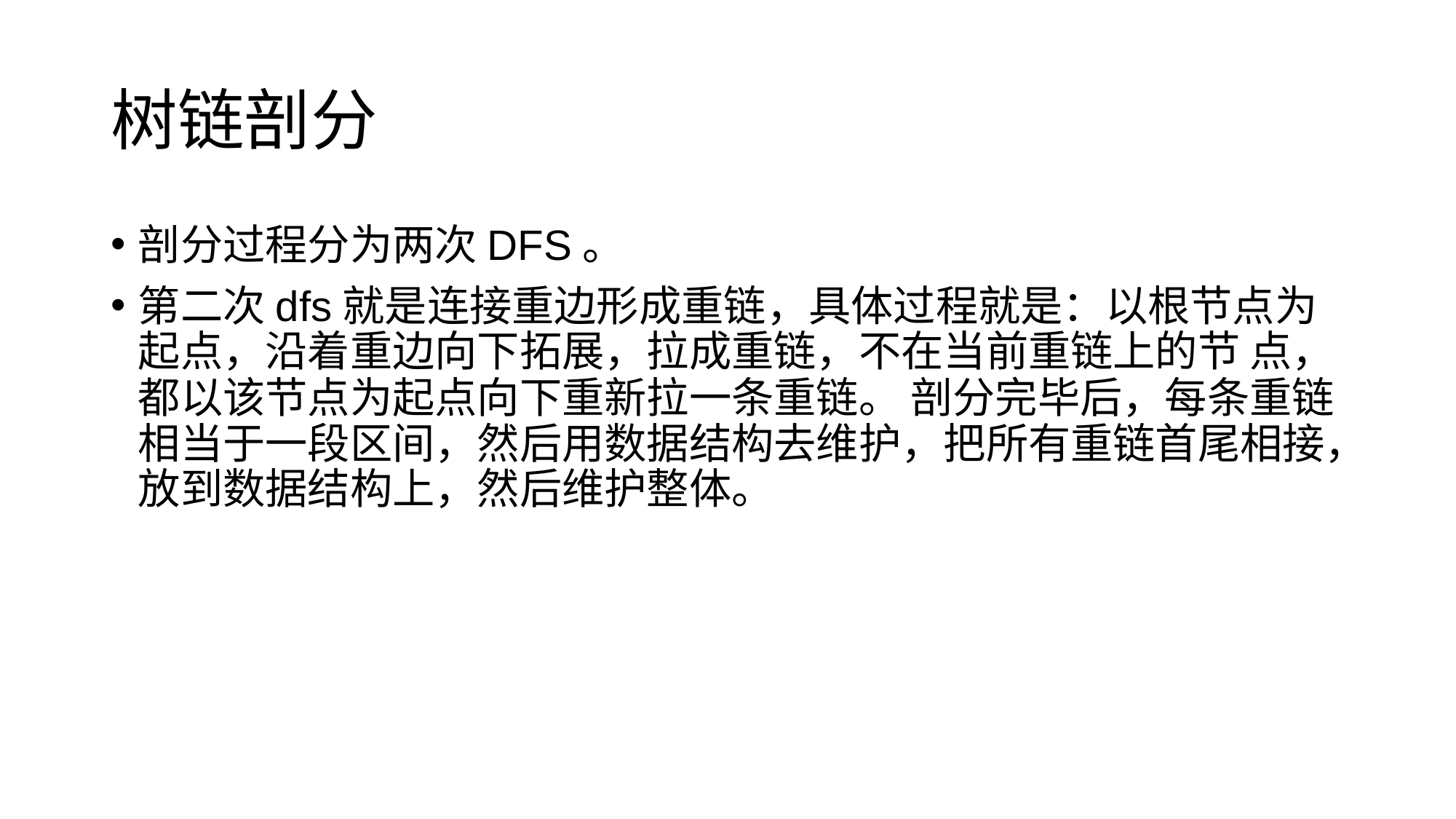

# 树链剖分
剖分过程分为两次DFS。
第二次dfs就是连接重边形成重链，具体过程就是：以根节点为起点，沿着重边向下拓展，拉成重链，不在当前重链上的节 点，都以该节点为起点向下重新拉一条重链。 剖分完毕后，每条重链相当于一段区间，然后用数据结构去维护，把所有重链首尾相接，放到数据结构上，然后维护整体。